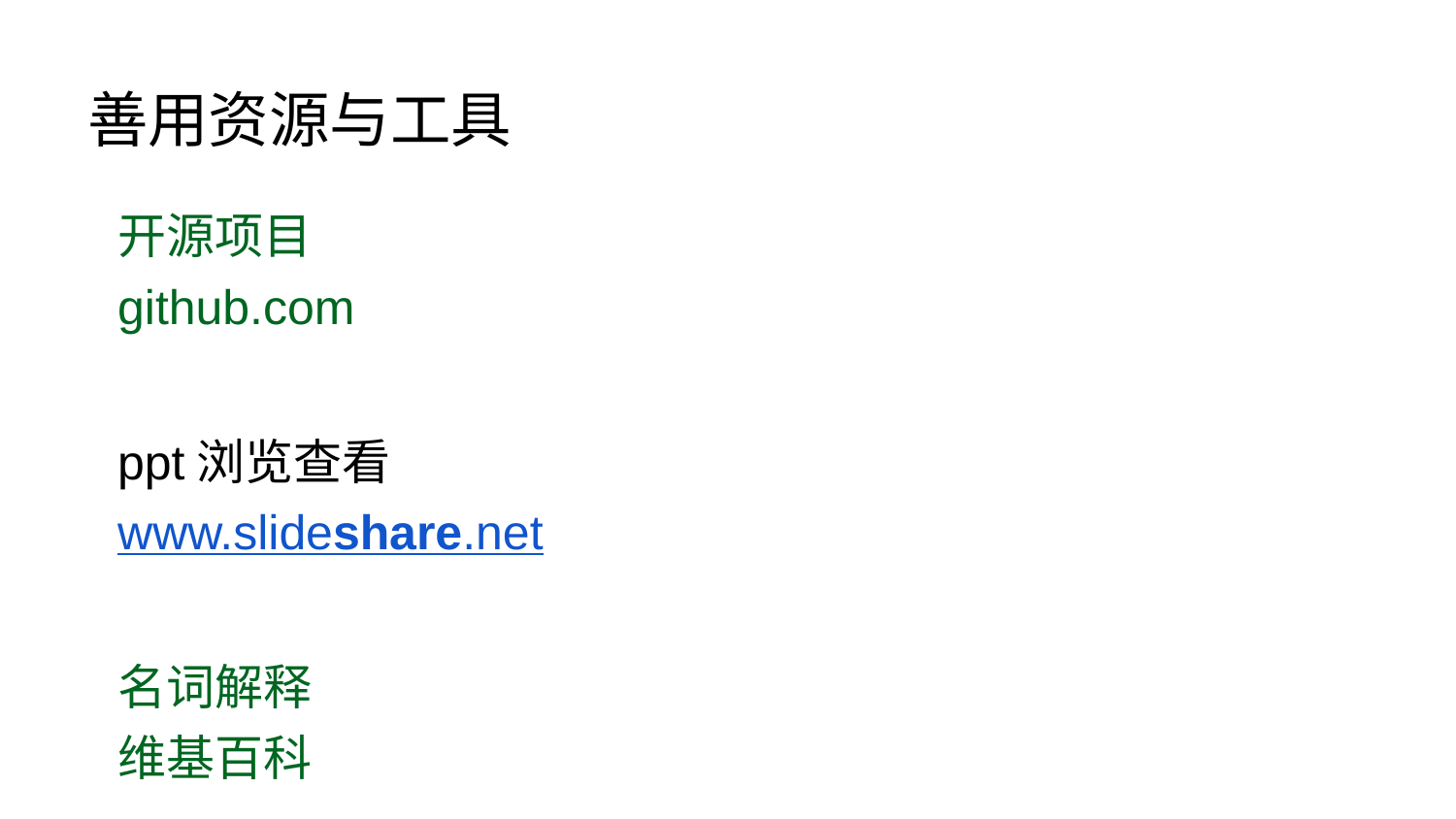

# 善用资源与工具
开源项目
github.com

ppt浏览查看
www.slideshare.net

名词解释
维基百科